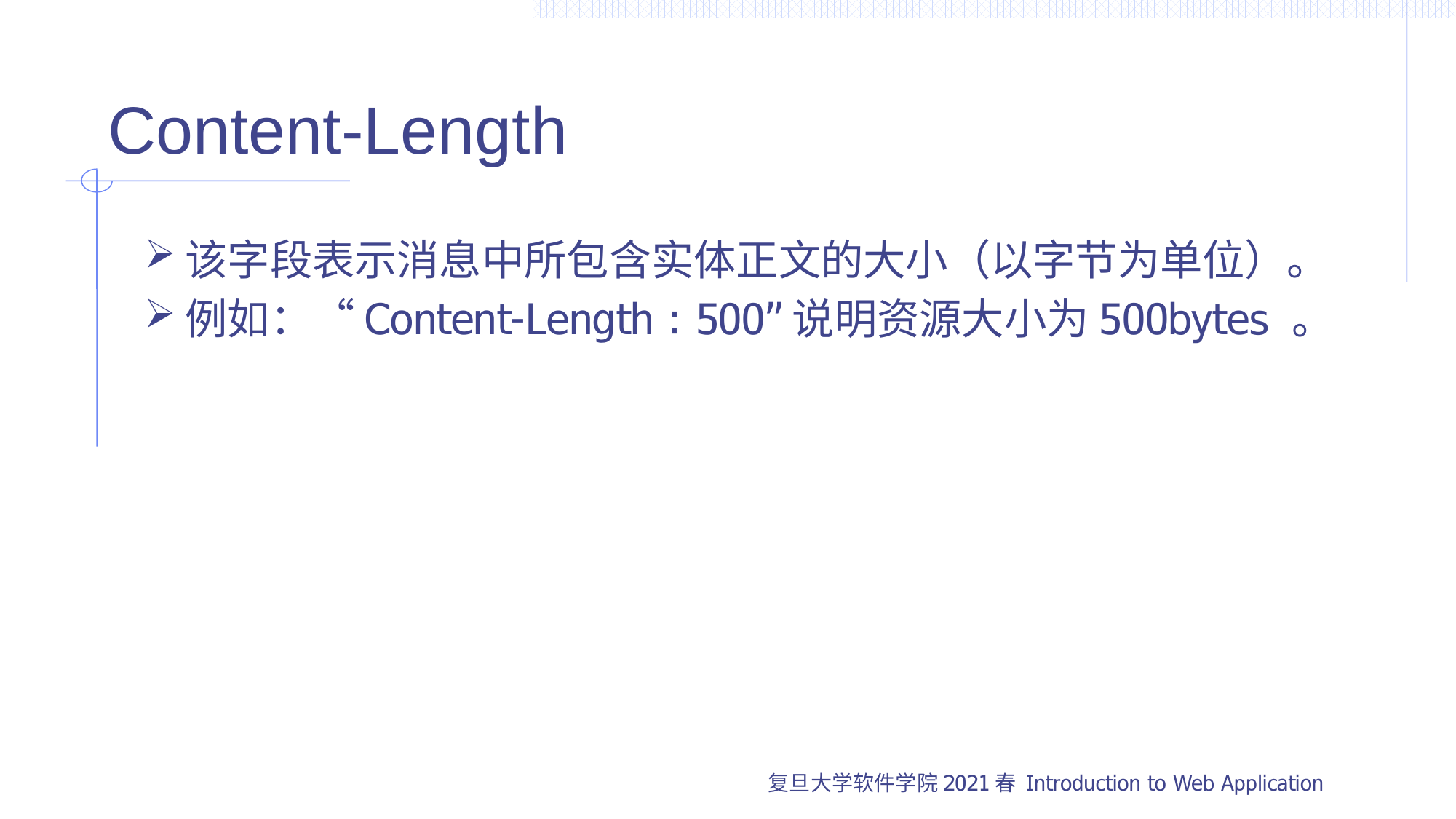

# Content-Length
该字段表示消息中所包含实体正文的大小（以字节为单位）。
例如：“Content-Length : 500”说明资源大小为500bytes 。